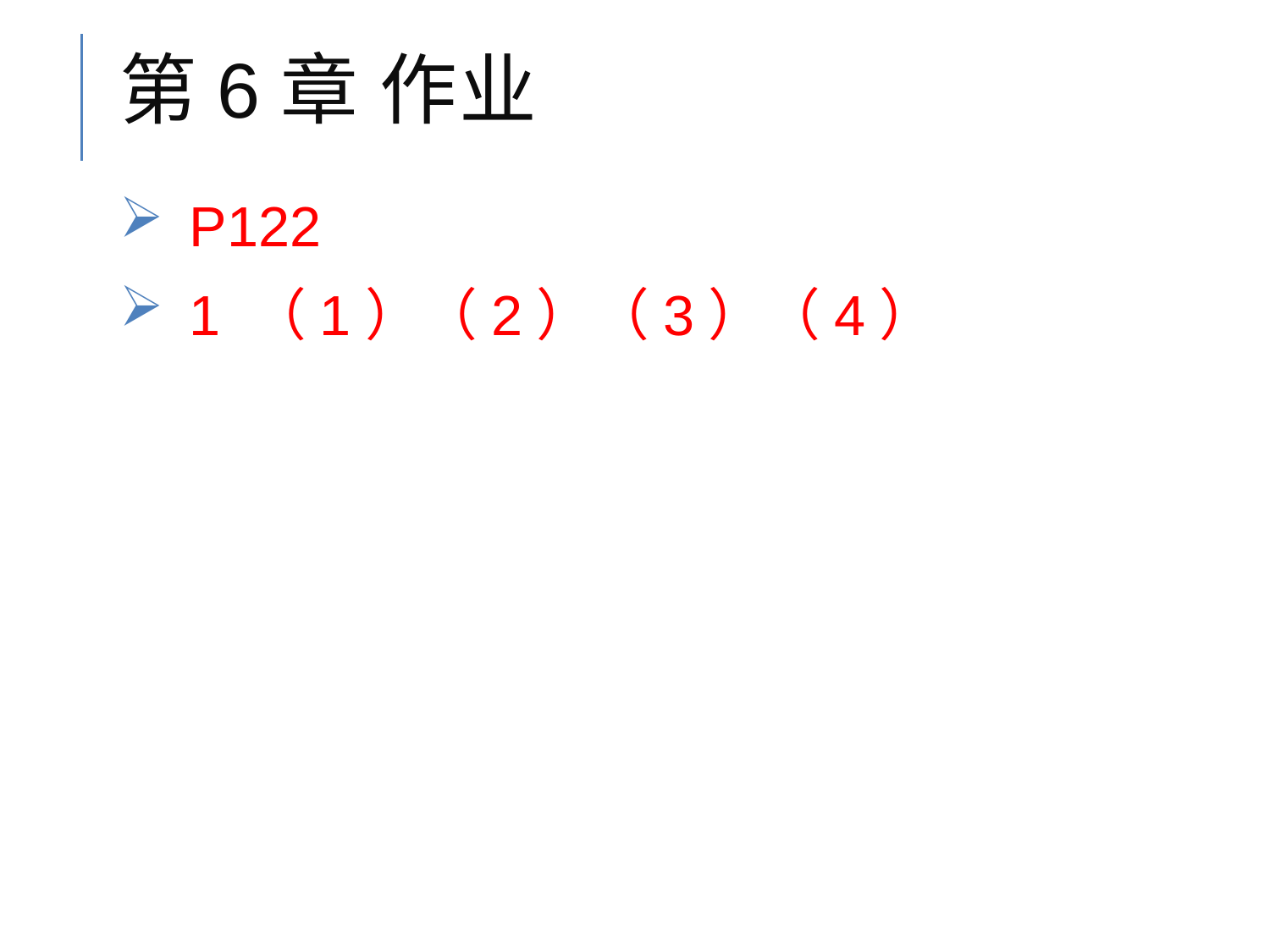

# 第6章 作业
P122
1 （1）（2）（3）（4）
64